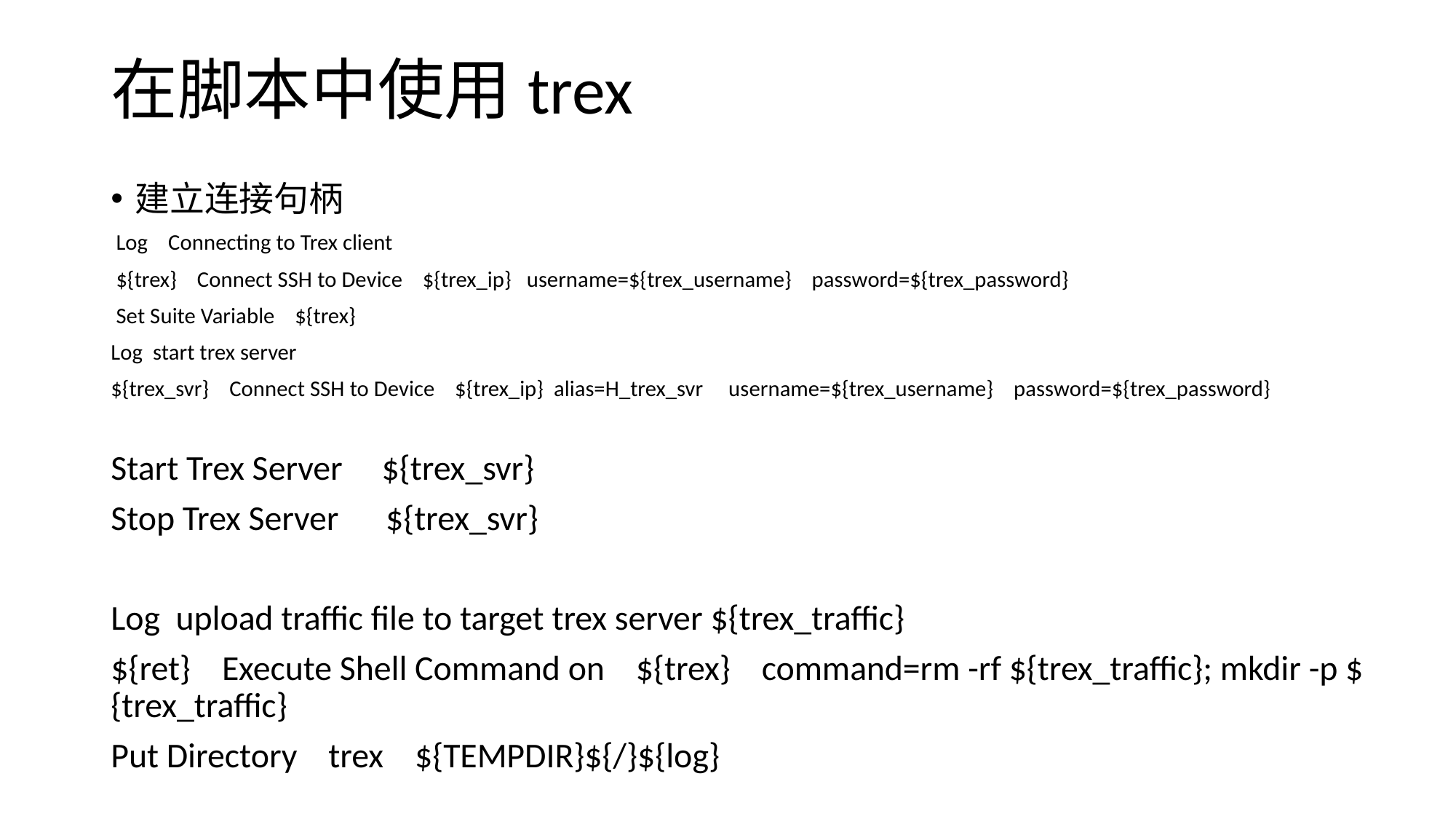

# 在脚本中使用trex
建立连接句柄
 Log    Connecting to Trex client
 ${trex}    Connect SSH to Device    ${trex_ip}   username=${trex_username}    password=${trex_password}
 Set Suite Variable    ${trex}
Log  start trex server
${trex_svr}    Connect SSH to Device    ${trex_ip}  alias=H_trex_svr     username=${trex_username}    password=${trex_password}

Start Trex Server     ${trex_svr}
Stop Trex Server      ${trex_svr}

Log  upload traffic file to target trex server ${trex_traffic}
${ret}    Execute Shell Command on    ${trex}    command=rm -rf ${trex_traffic}; mkdir -p ${trex_traffic}
Put Directory    trex    ${TEMPDIR}${/}${log}